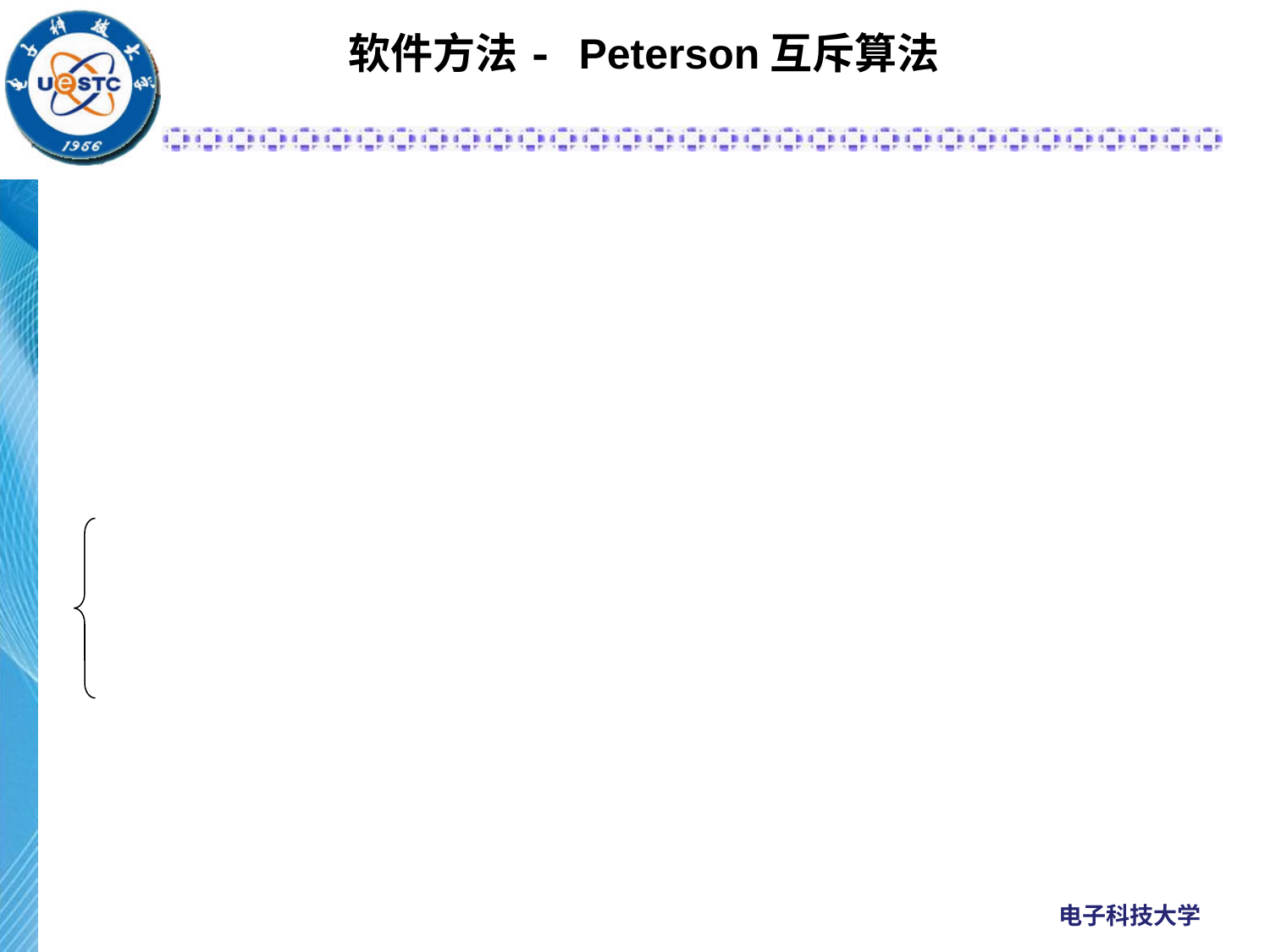

# 软件方法- Peterson互斥算法
分析P0的执行：
置flag[0]:=true;{阻止P1进入临界区}
执行while flag[1]
 false, P0进入临界区，执行完成，置
        flag[0]:=false;
 true, P0循环等待，只要P1退出，即可
         进入